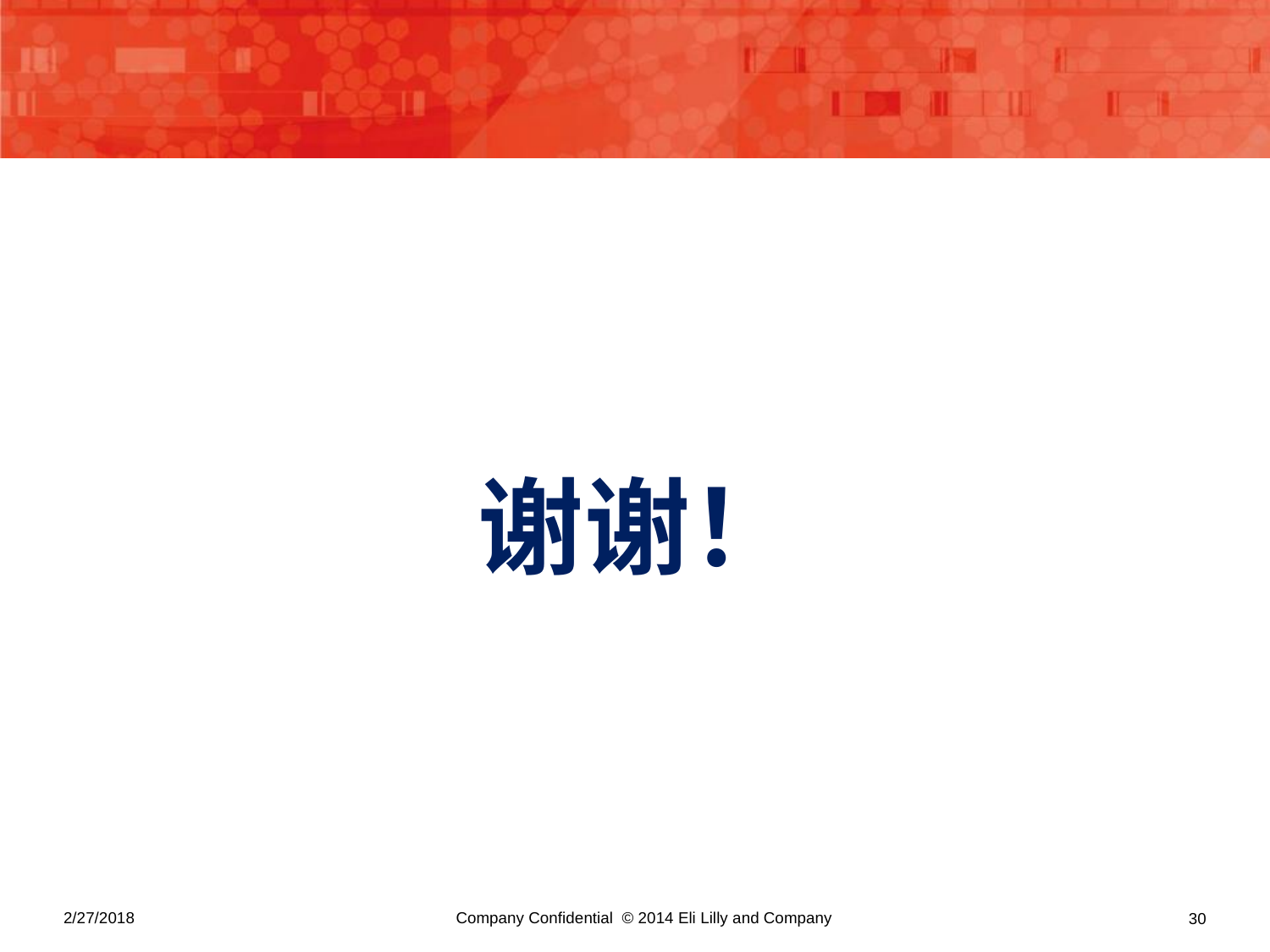

谢谢！
2/27/2018
Company Confidential  © 2014 Eli Lilly and Company
30